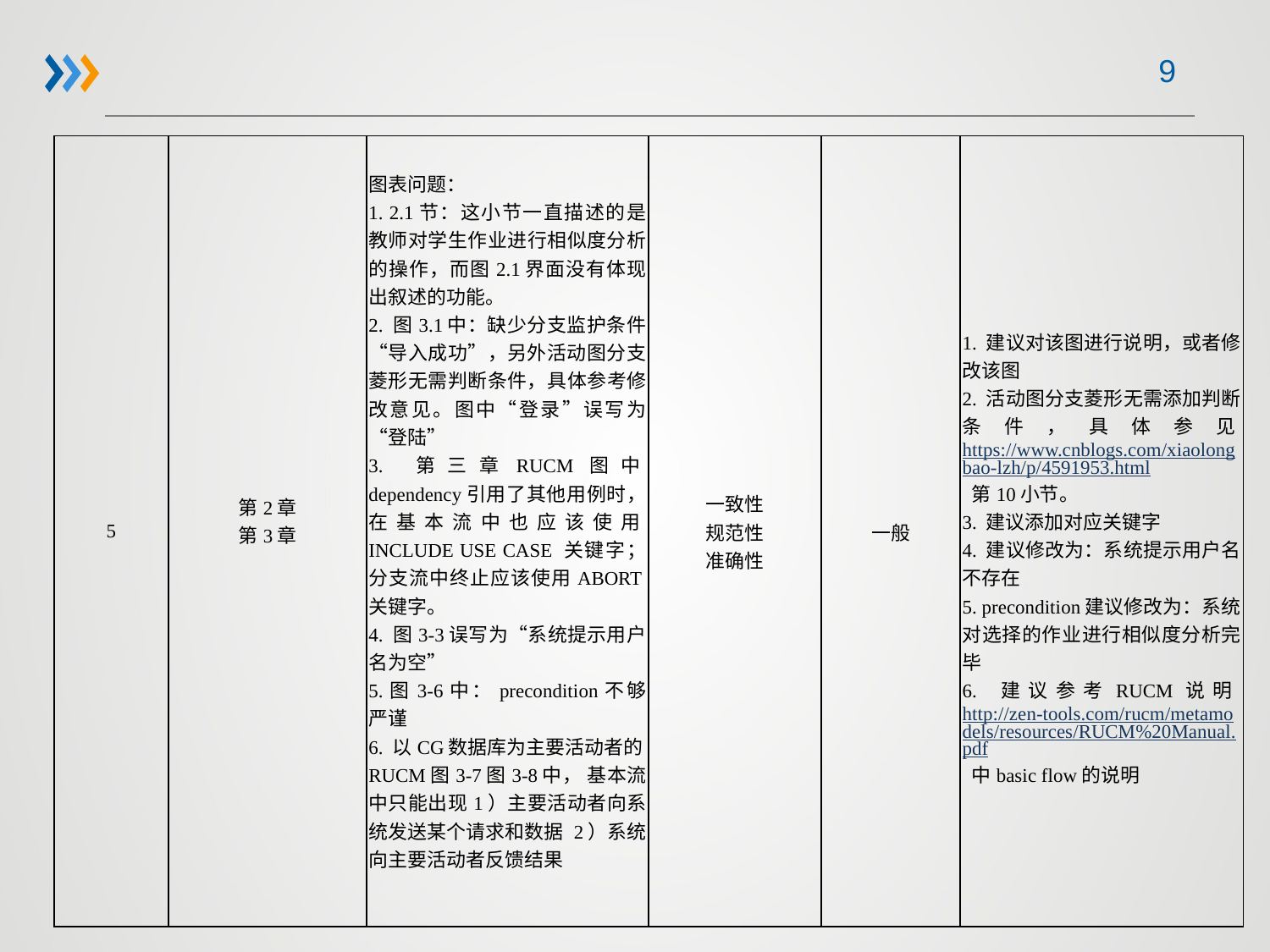

| 5 | 第2章 第3章 | 图表问题： 1. 2.1节：这小节一直描述的是教师对学生作业进行相似度分析的操作，而图2.1界面没有体现出叙述的功能。 2. 图3.1中：缺少分支监护条件“导入成功”，另外活动图分支菱形无需判断条件，具体参考修改意见。图中“登录”误写为“登陆” 3. 第三章RUCM图中dependency引用了其他用例时，在基本流中也应该使用INCLUDE USE CASE 关键字；分支流中终止应该使用ABORT关键字。 4. 图3-3误写为“系统提示用户名为空” 5.图3-6中：precondition不够严谨 6. 以CG数据库为主要活动者的RUCM图3-7图3-8中， 基本流中只能出现1）主要活动者向系统发送某个请求和数据 2）系统向主要活动者反馈结果 | 一致性 规范性 准确性 | 一般 | 1. 建议对该图进行说明，或者修改该图 2. 活动图分支菱形无需添加判断条件，具体参见https://www.cnblogs.com/xiaolongbao-lzh/p/4591953.html 第10小节。 3. 建议添加对应关键字 4. 建议修改为：系统提示用户名不存在 5. precondition建议修改为：系统对选择的作业进行相似度分析完毕 6. 建议参考RUCM说明 http://zen-tools.com/rucm/metamodels/resources/RUCM%20Manual.pdf 中basic flow的说明 |
| --- | --- | --- | --- | --- | --- |